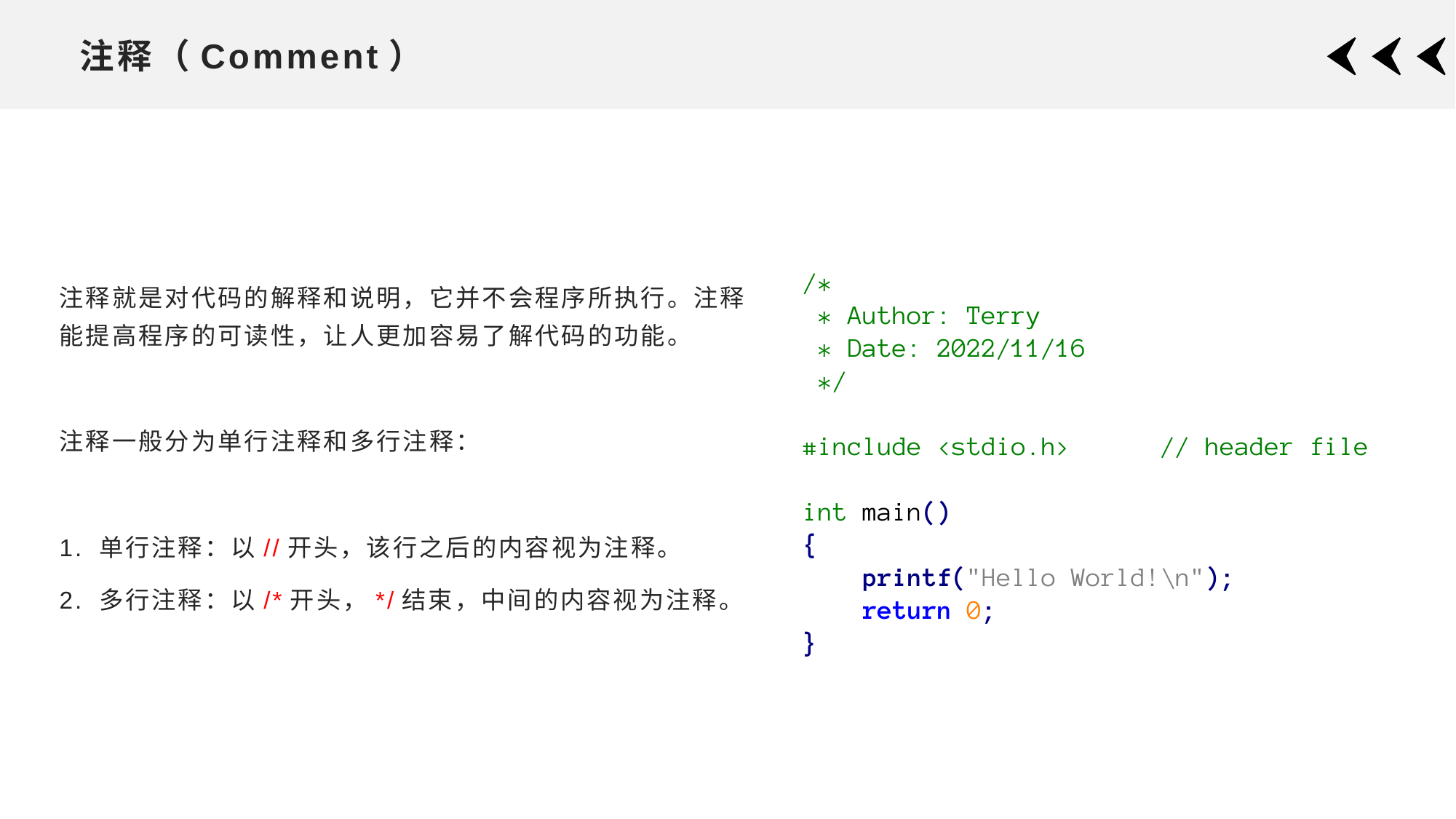

# 注释（Comment）
/* * Author: Terry * Date: 2022/11/16 */ #include <stdio.h>      // header file int main(){    printf("Hello World!\n");    return 0;}
注释就是对代码的解释和说明，它并不会程序所执行。注释能提高程序的可读性，让人更加容易了解代码的功能。

注释一般分为单行注释和多行注释：

1. 单行注释：以//开头，该行之后的内容视为注释。
2. 多行注释：以/*开头，*/结束，中间的内容视为注释。